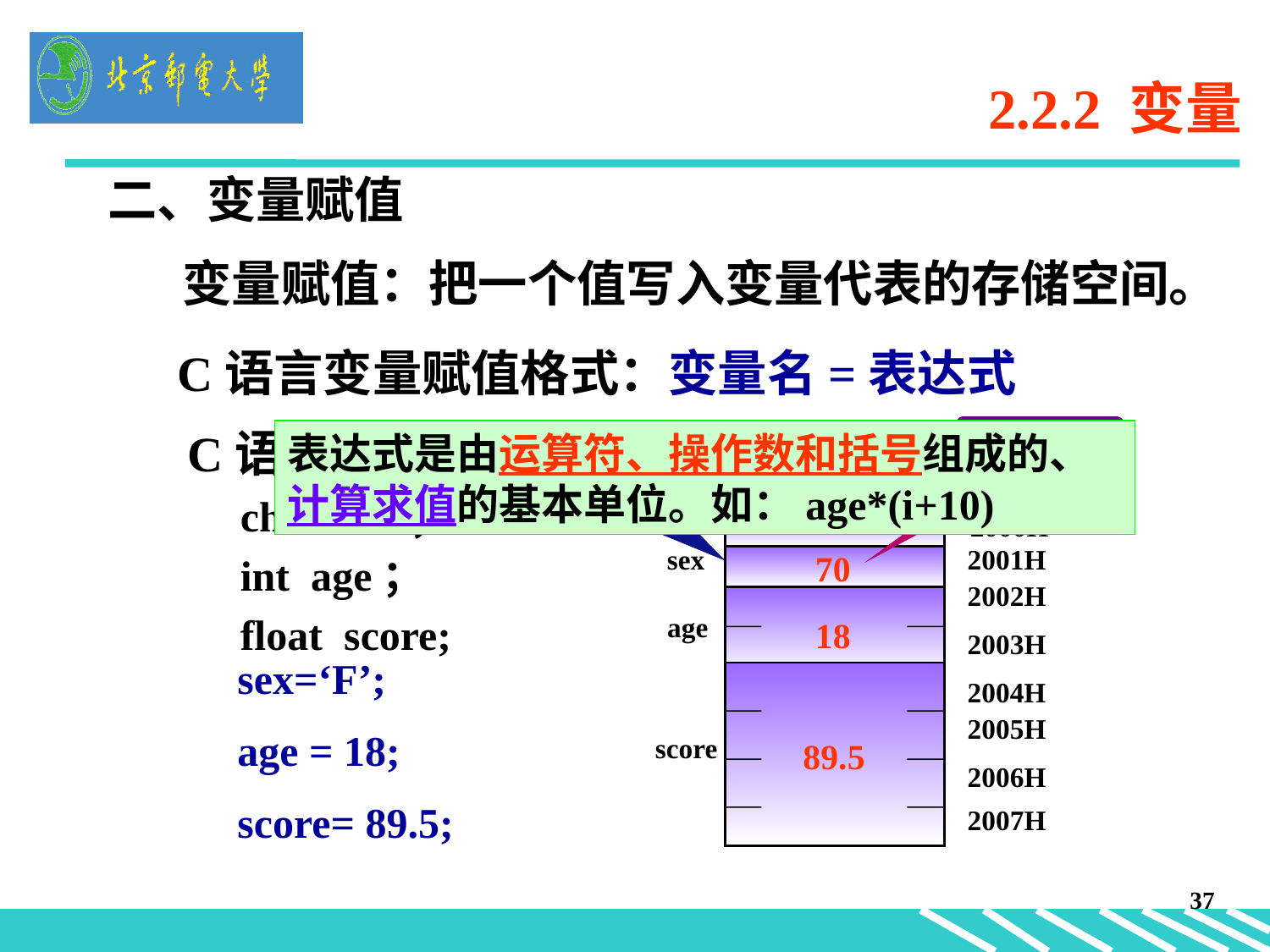

# 2.2.2 变量
二、变量赋值
变量赋值：把一个值写入变量代表的存储空间。
C语言变量赋值格式：变量名=表达式
C语言示例：
     char  sex；
     int  age；
     float  score;
变量的值
表达式是由运算符、操作数和括号组成的、计算求值的基本单位。如：age*(i+10)
存储空间

2000H
sex
2001H

2002H

age

2003H

2004H

2005H

score

2006H
2007H

ASCII(‘F’)=70)
70
18
sex=‘F’;
age = 18;
score= 89.5;
89.5
37